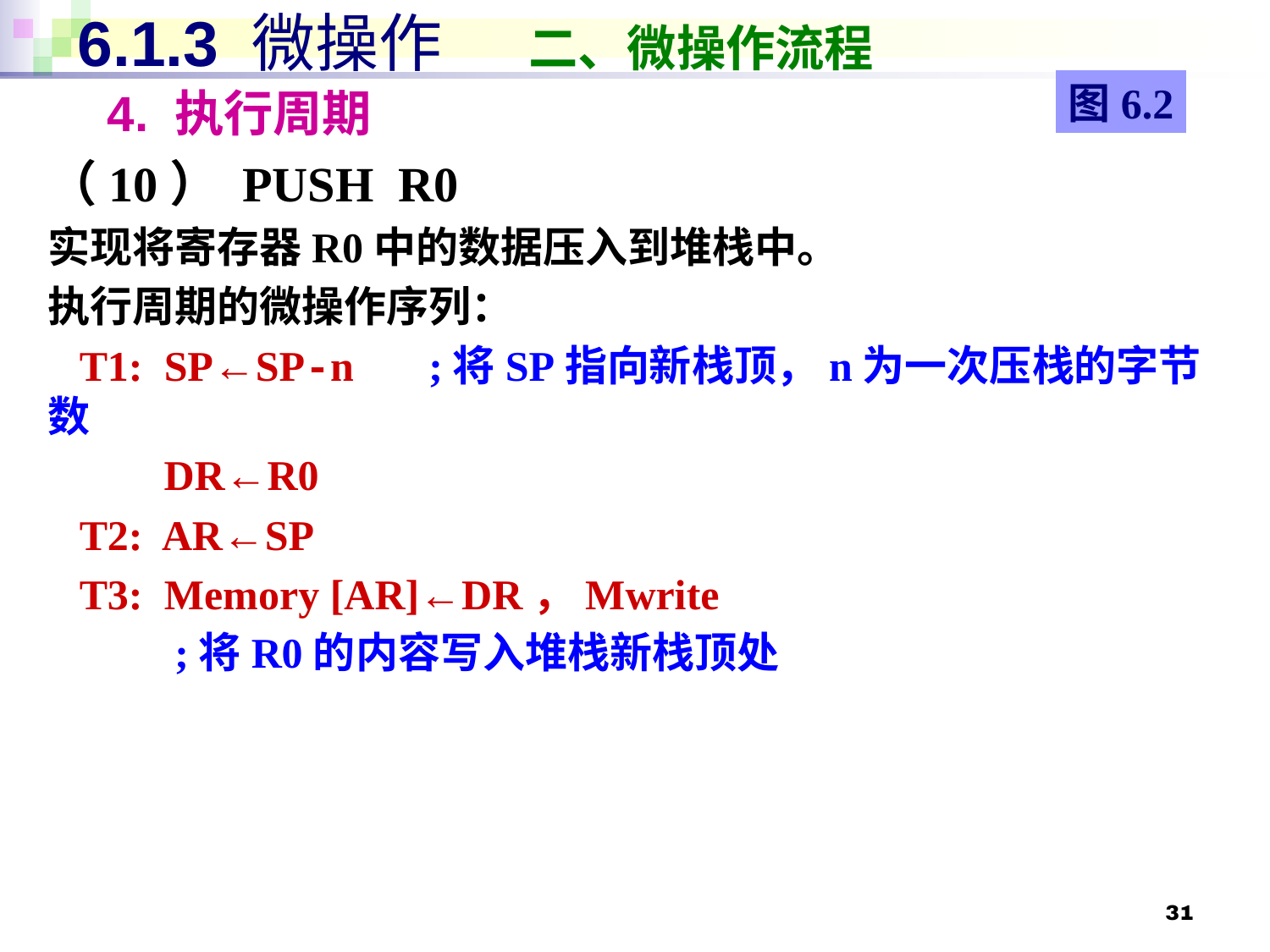

# 6.1.3 微操作      二、微操作流程
图6.2
4. 执行周期
（10） PUSH  R0
实现将寄存器R0中的数据压入到堆栈中。
执行周期的微操作序列：
   T1:  SP←SP-n	;将SP指向新栈顶，n为一次压栈的字节数
           DR←R0
   T2:  AR←SP
   T3:  Memory [AR]←DR，Mwrite
	;将R0的内容写入堆栈新栈顶处
31